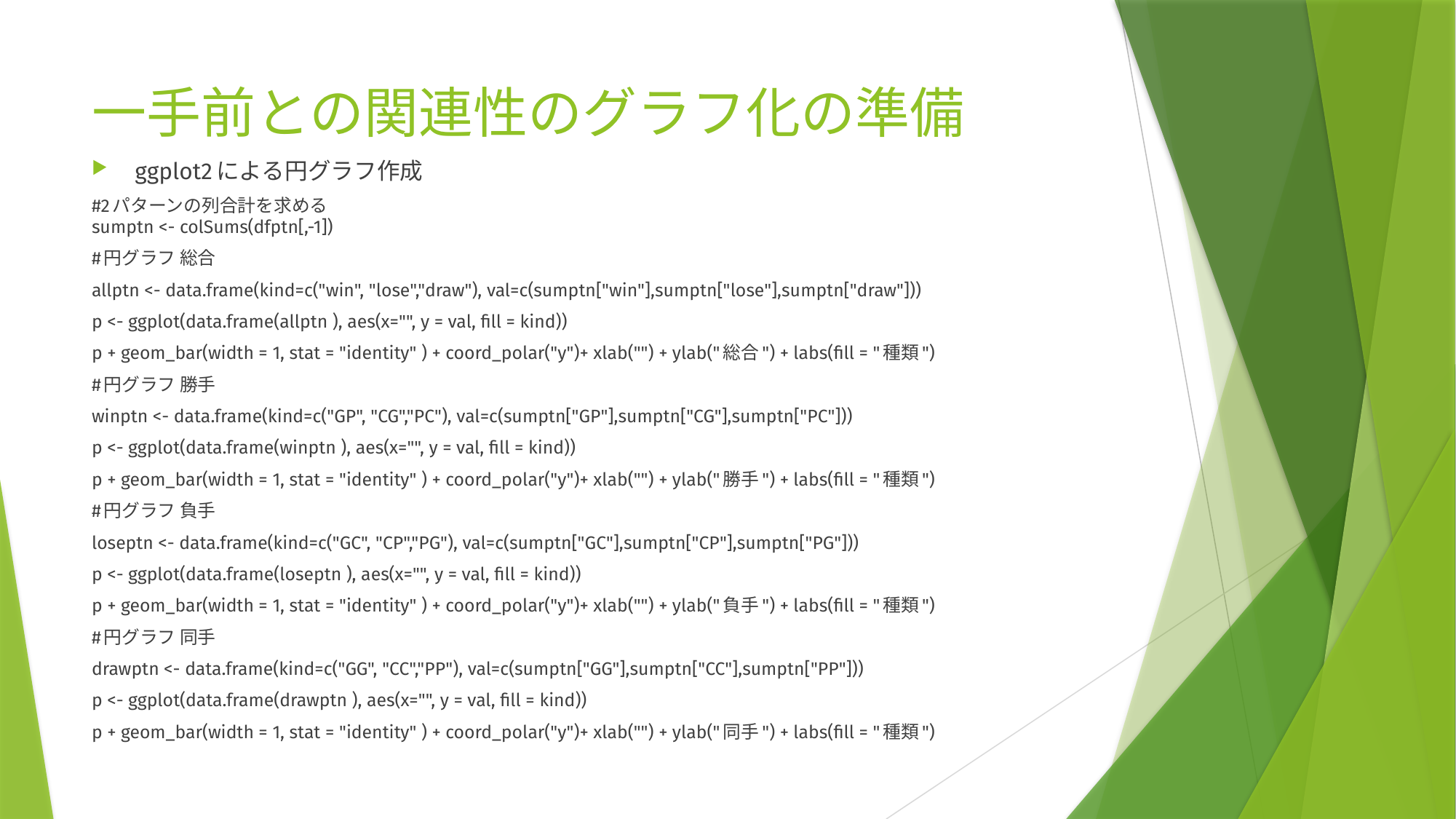

# 一手前との関連性のグラフ化の準備
ggplot2による円グラフ作成
#2パターンの列合計を求める
sumptn <- colSums(dfptn[,-1])
#円グラフ 総合
allptn <- data.frame(kind=c("win", "lose","draw"), val=c(sumptn["win"],sumptn["lose"],sumptn["draw"]))
p <- ggplot(data.frame(allptn ), aes(x="", y = val, fill = kind))
p + geom_bar(width = 1, stat = "identity" ) + coord_polar("y")+ xlab("") + ylab("総合") + labs(fill = "種類")
#円グラフ 勝手
winptn <- data.frame(kind=c("GP", "CG","PC"), val=c(sumptn["GP"],sumptn["CG"],sumptn["PC"]))
p <- ggplot(data.frame(winptn ), aes(x="", y = val, fill = kind))
p + geom_bar(width = 1, stat = "identity" ) + coord_polar("y")+ xlab("") + ylab("勝手") + labs(fill = "種類")
#円グラフ 負手
loseptn <- data.frame(kind=c("GC", "CP","PG"), val=c(sumptn["GC"],sumptn["CP"],sumptn["PG"]))
p <- ggplot(data.frame(loseptn ), aes(x="", y = val, fill = kind))
p + geom_bar(width = 1, stat = "identity" ) + coord_polar("y")+ xlab("") + ylab("負手") + labs(fill = "種類")
#円グラフ 同手
drawptn <- data.frame(kind=c("GG", "CC","PP"), val=c(sumptn["GG"],sumptn["CC"],sumptn["PP"]))
p <- ggplot(data.frame(drawptn ), aes(x="", y = val, fill = kind))
p + geom_bar(width = 1, stat = "identity" ) + coord_polar("y")+ xlab("") + ylab("同手") + labs(fill = "種類")